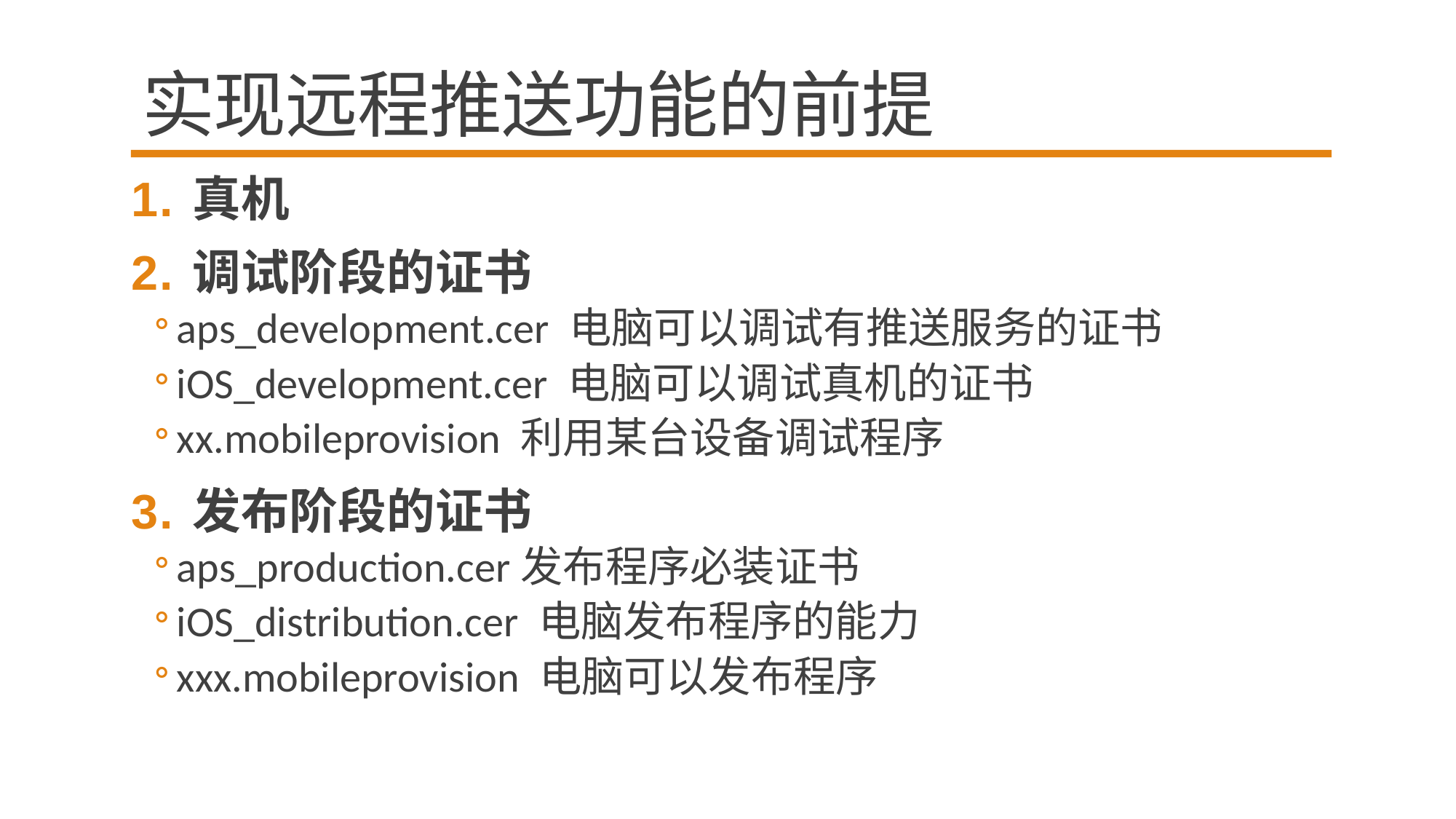

# 实现远程推送功能的前提
真机
调试阶段的证书
aps_development.cer 电脑可以调试有推送服务的证书
iOS_development.cer 电脑可以调试真机的证书
xx.mobileprovision 利用某台设备调试程序
发布阶段的证书
aps_production.cer发布程序必装证书
iOS_distribution.cer 电脑发布程序的能力
xxx.mobileprovision 电脑可以发布程序